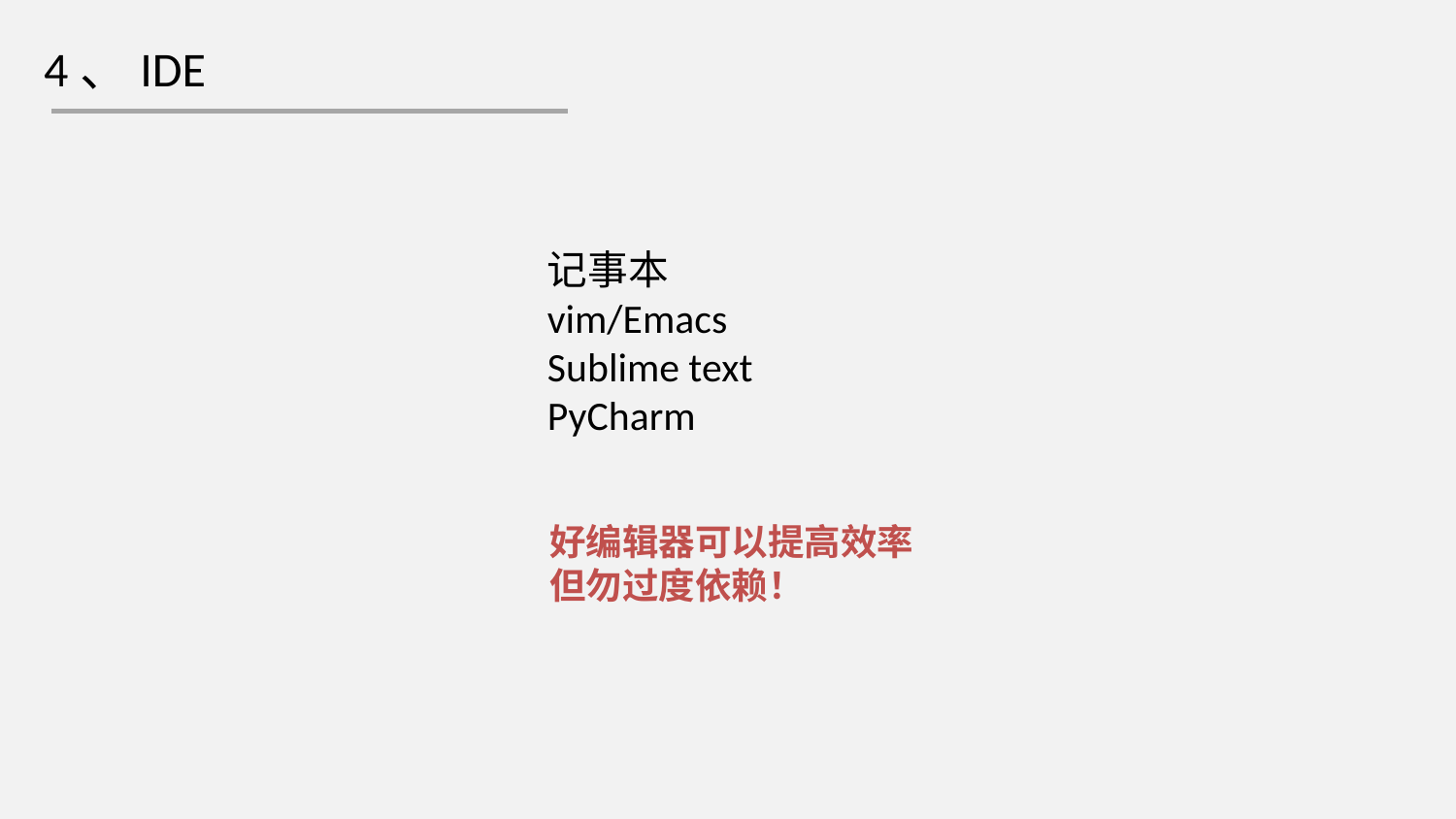

4、IDE
记事本
vim/Emacs
Sublime text
PyCharm
好编辑器可以提高效率
但勿过度依赖！